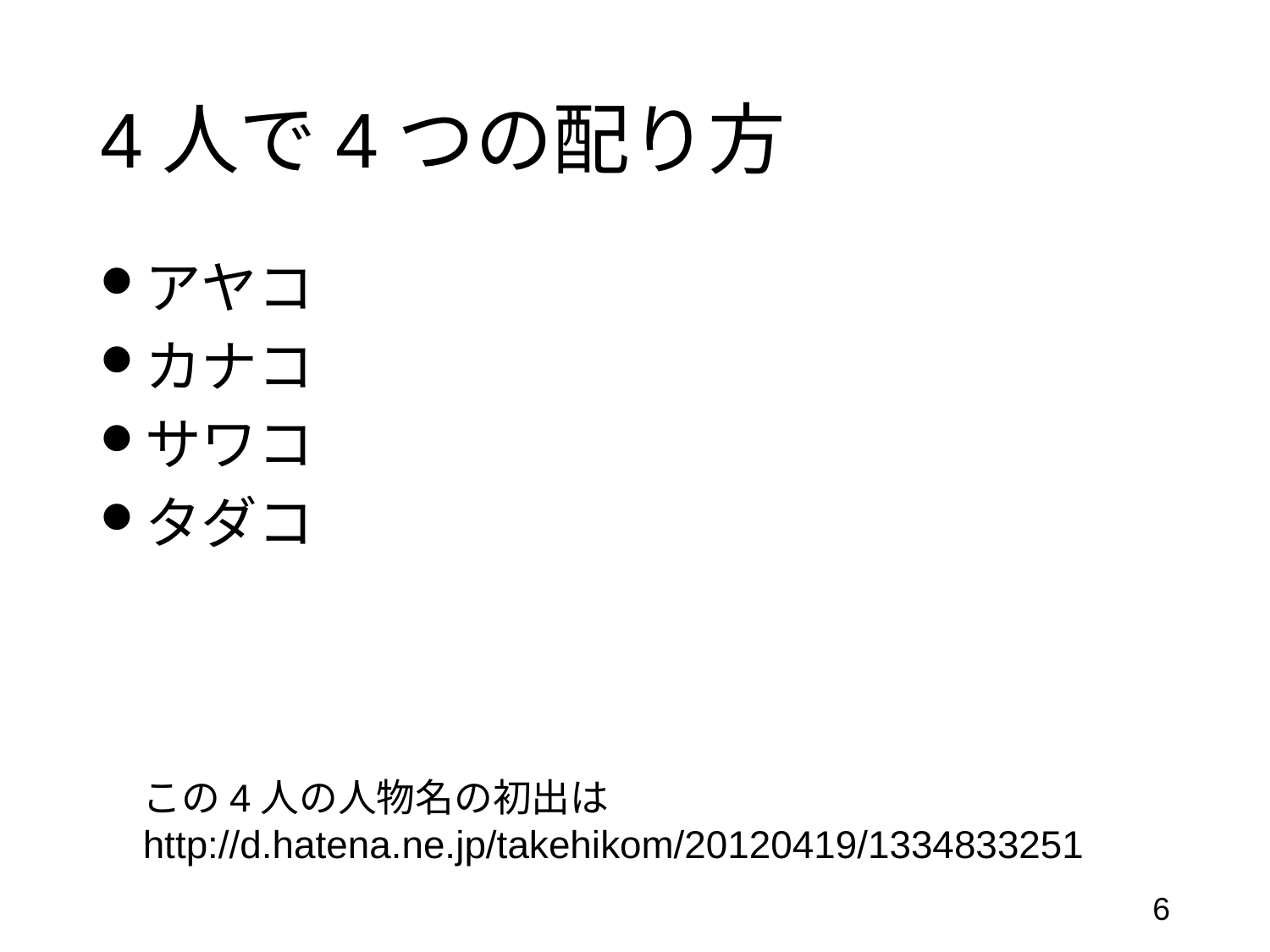

# 4人で4つの配り方
アヤコ
カナコ
サワコ
タダコ
この4人の人物名の初出は
http://d.hatena.ne.jp/takehikom/20120419/1334833251
6